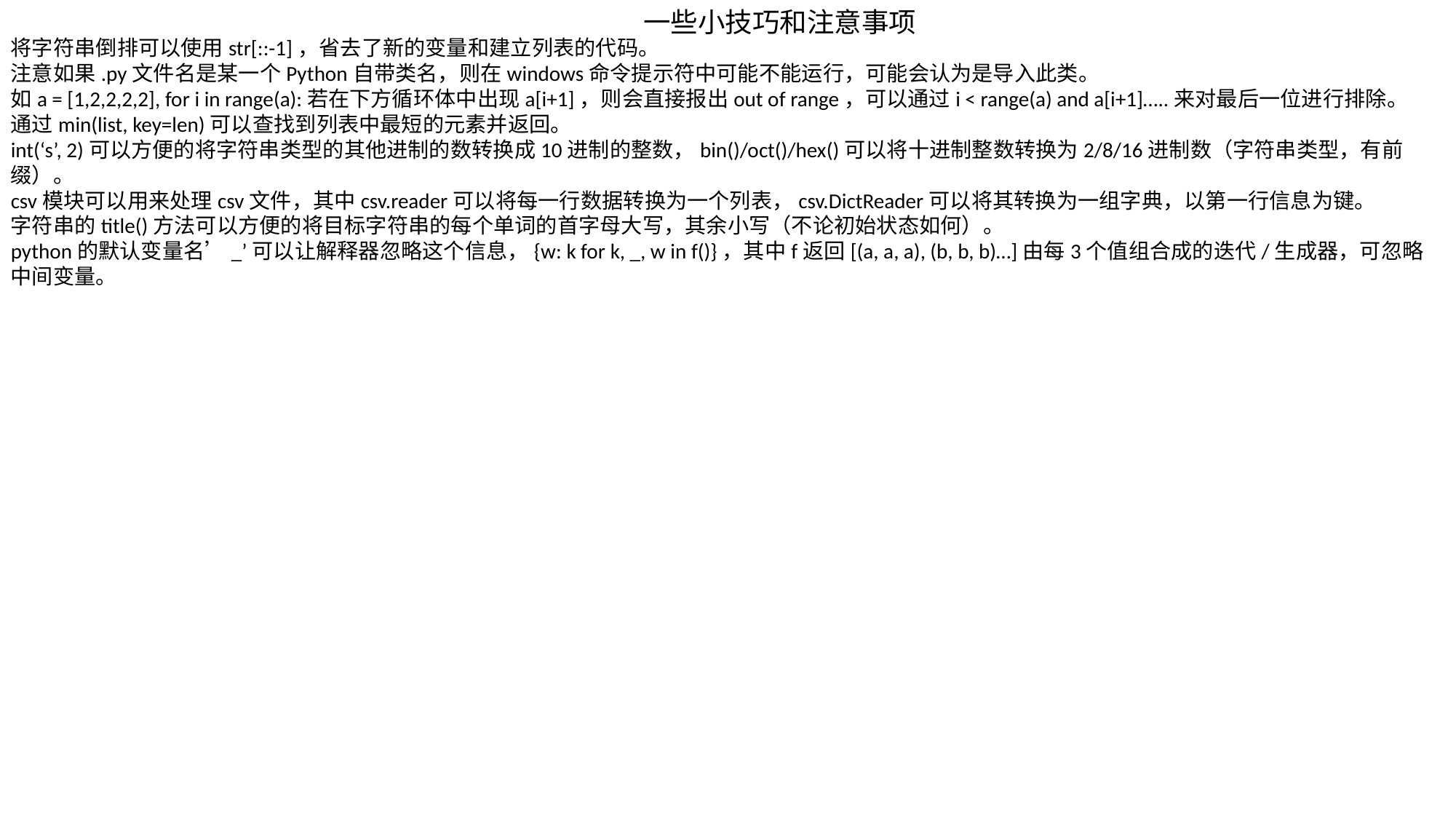

一些小技巧和注意事项
将字符串倒排可以使用str[::-1]，省去了新的变量和建立列表的代码。
注意如果.py文件名是某一个Python自带类名，则在windows命令提示符中可能不能运行，可能会认为是导入此类。
如a = [1,2,2,2,2], for i in range(a):若在下方循环体中出现a[i+1]，则会直接报出out of range，可以通过i < range(a) and a[i+1]…..来对最后一位进行排除。
通过min(list, key=len)可以查找到列表中最短的元素并返回。
int(‘s’, 2)可以方便的将字符串类型的其他进制的数转换成10进制的整数，bin()/oct()/hex()可以将十进制整数转换为2/8/16进制数（字符串类型，有前缀）。
csv模块可以用来处理csv文件，其中csv.reader可以将每一行数据转换为一个列表，csv.DictReader可以将其转换为一组字典，以第一行信息为键。
字符串的title()方法可以方便的将目标字符串的每个单词的首字母大写，其余小写（不论初始状态如何）。
python的默认变量名’_’可以让解释器忽略这个信息，{w: k for k, _, w in f()}，其中f返回[(a, a, a), (b, b, b)…]由每3个值组合成的迭代/生成器，可忽略中间变量。